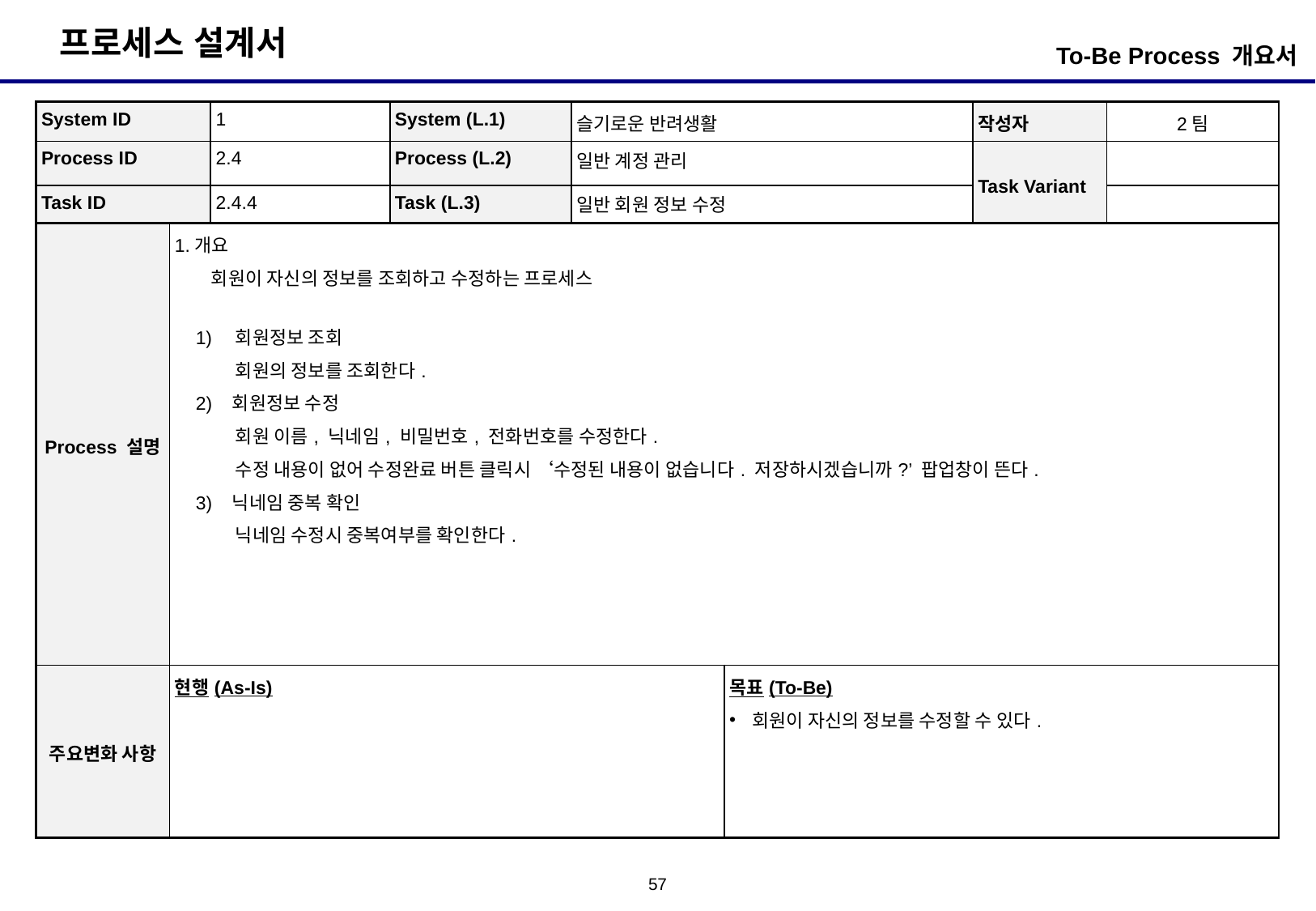

To-Be Process 개요서
| System ID | 1 | System (L.1) | 슬기로운 반려생활 | 작성자 | 2팀 |
| --- | --- | --- | --- | --- | --- |
| Process ID | 2.4 | Process (L.2) | 일반 계정 관리 | Task Variant |  |
| Task ID | 2.4.4 | Task (L.3) | 일반 회원 정보 수정 |  |  |
| Process 설명 | 1.개요 회원이 자신의 정보를 조회하고 수정하는 프로세스 회원정보 조회 회원의 정보를 조회한다. 2) 회원정보 수정 회원 이름, 닉네임, 비밀번호, 전화번호를 수정한다. 수정 내용이 없어 수정완료 버튼 클릭시 ‘수정된 내용이 없습니다. 저장하시겠습니까?’ 팝업창이 뜬다. 3) 닉네임 중복 확인 닉네임 수정시 중복여부를 확인한다. |  |
| --- | --- | --- |
| 주요변화 사항 | 현행(As-Is) | 목표(To-Be) 회원이 자신의 정보를 수정할 수 있다. |